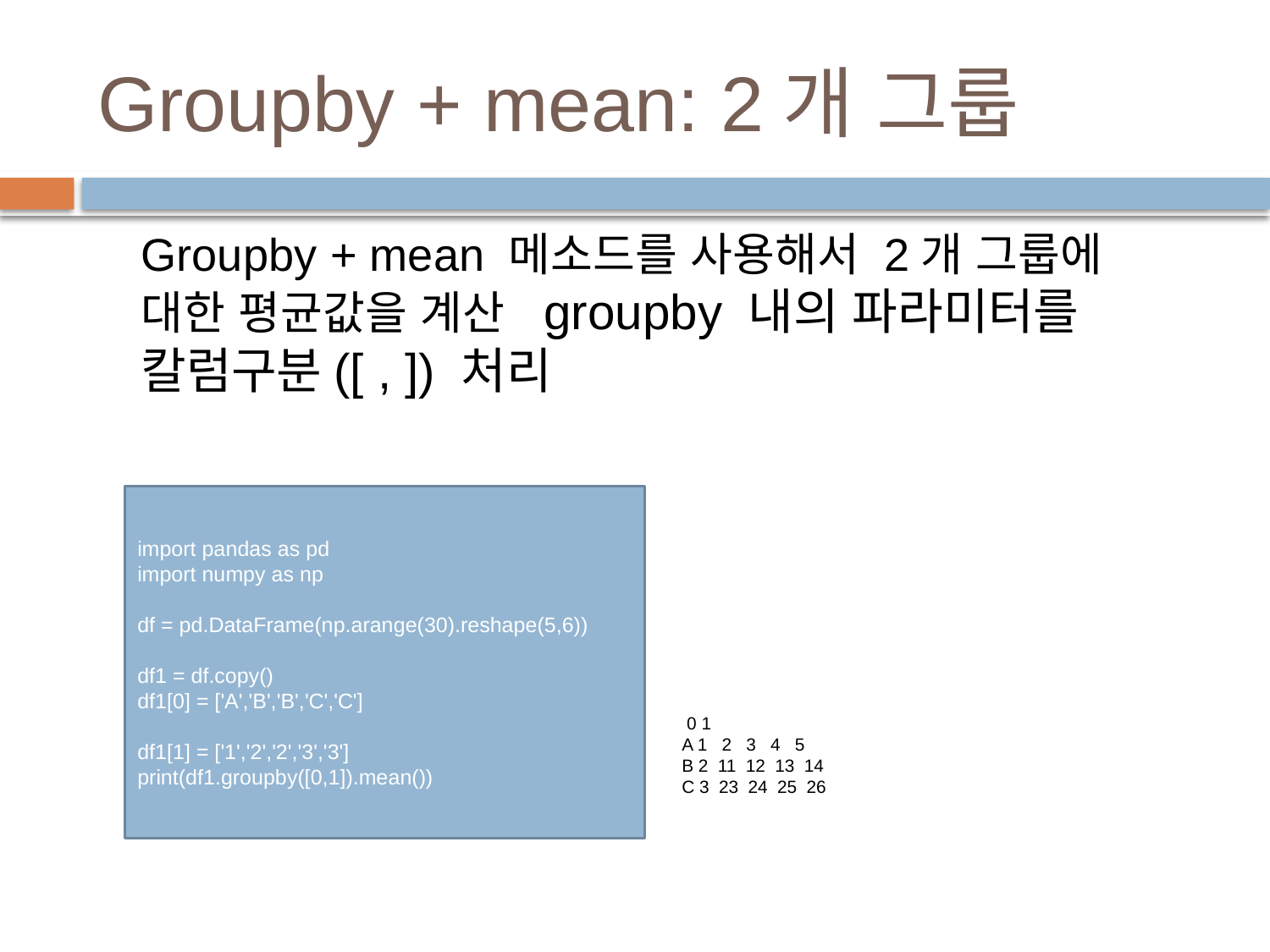

# Groupby + mean: 2개 그룹
Groupby + mean 메소드를 사용해서 2개 그룹에 대한 평균값을 계산  groupby 내의 파라미터를 칼럼구분([ , ]) 처리
import pandas as pd
import numpy as np

df = pd.DataFrame(np.arange(30).reshape(5,6))

df1 = df.copy()
df1[0] = ['A','B','B','C','C']

df1[1] = ['1','2','2','3','3']
print(df1.groupby([0,1]).mean())
 0 1
A 1   2   3   4   5
B 2  11  12  13  14
C 3  23  24  25  26